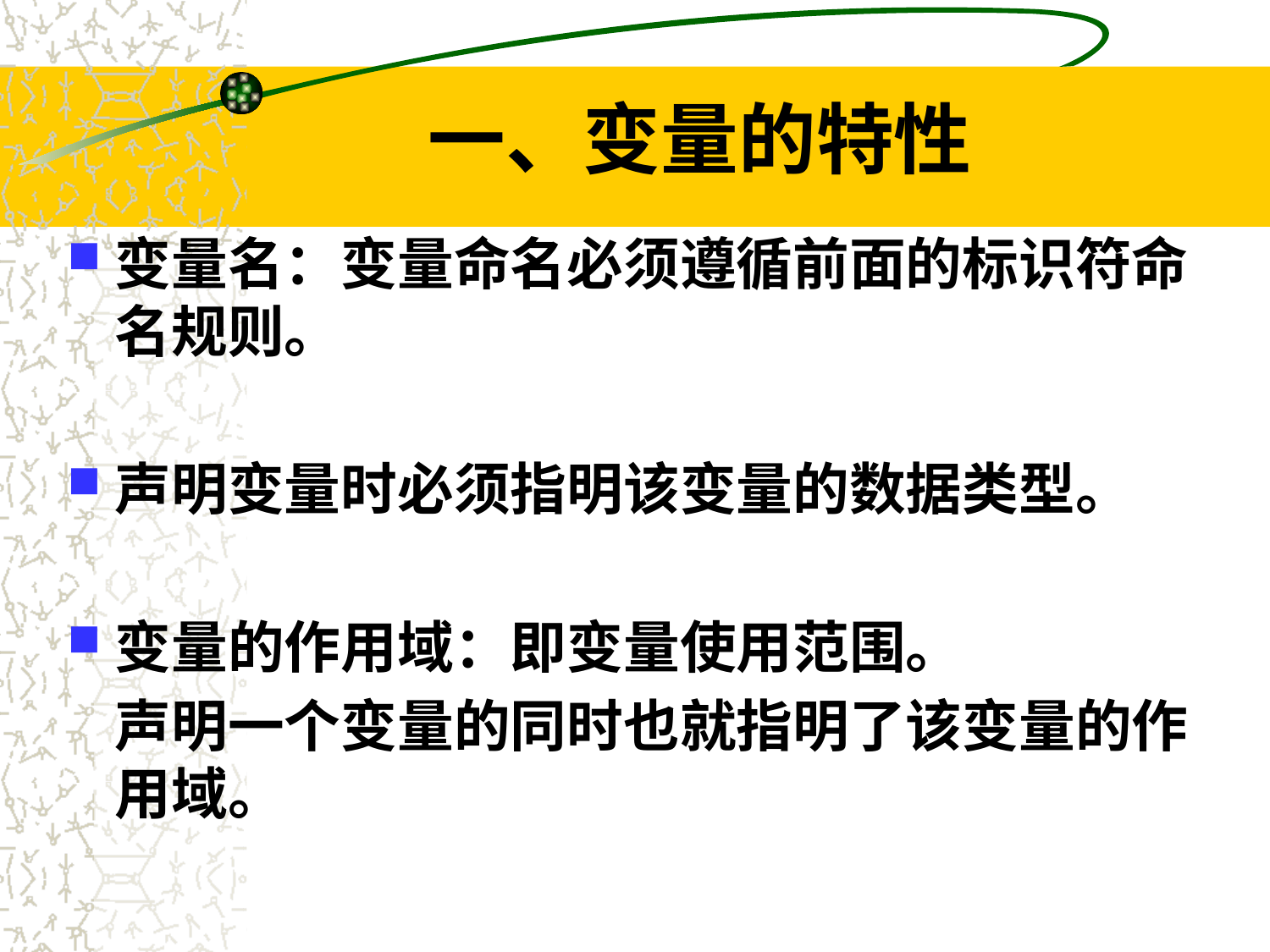

# 一、变量的特性
变量名：变量命名必须遵循前面的标识符命名规则。

声明变量时必须指明该变量的数据类型。

变量的作用域：即变量使用范围。
	声明一个变量的同时也就指明了该变量的作用域。

9